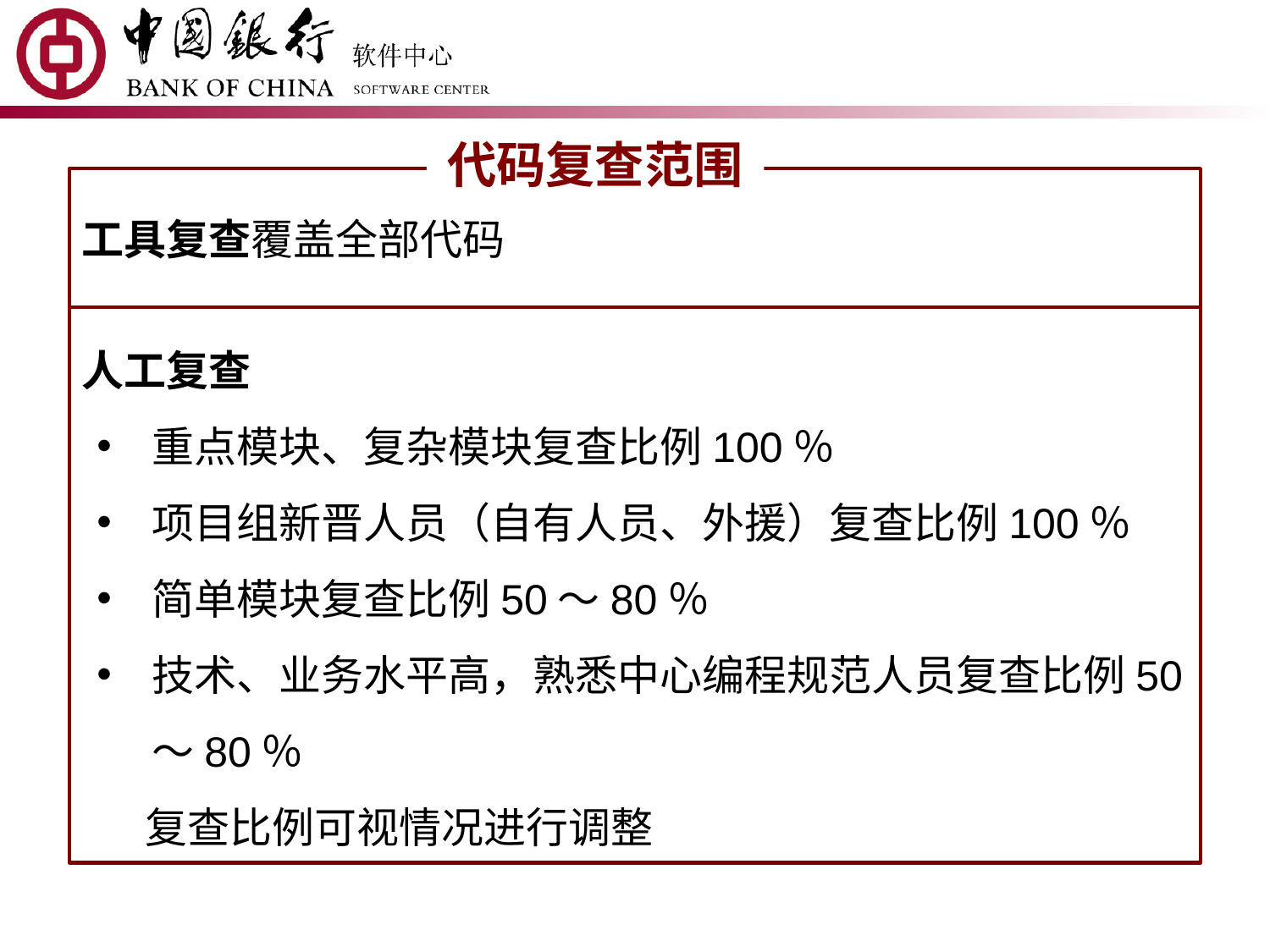

代码复查范围
工具复查覆盖全部代码
人工复查
重点模块、复杂模块复查比例100％
项目组新晋人员（自有人员、外援）复查比例100％
简单模块复查比例50～80％
技术、业务水平高，熟悉中心编程规范人员复查比例50～80％
    复查比例可视情况进行调整